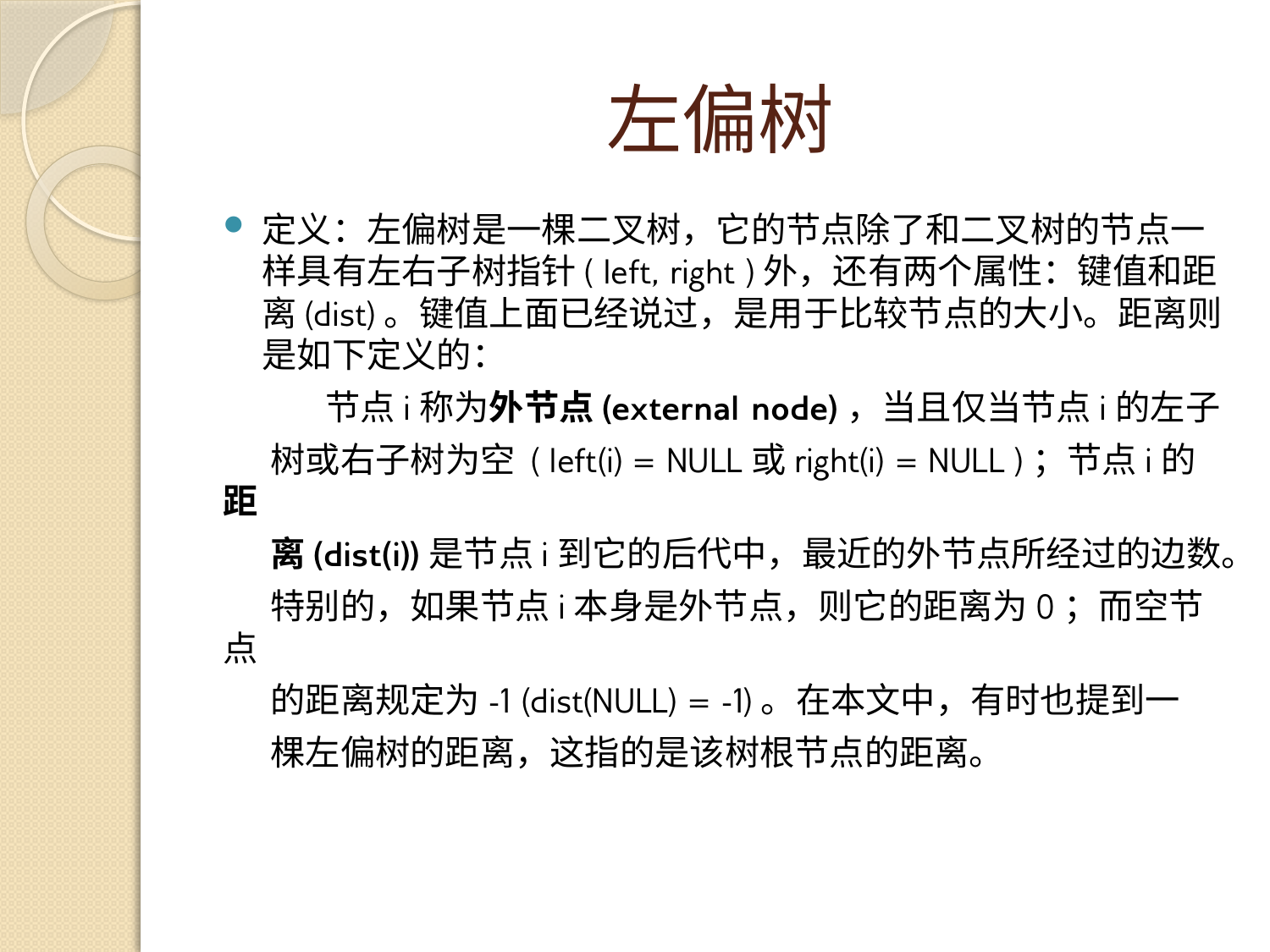

# 左偏树
定义：左偏树是一棵二叉树，它的节点除了和二叉树的节点一样具有左右子树指针( left, right )外，还有两个属性：键值和距离(dist)。键值上面已经说过，是用于比较节点的大小。距离则是如下定义的：
            节点i称为外节点(external node)，当且仅当节点i的左子
     树或右子树为空 ( left(i) = NULL或right(i) = NULL )；节点i的距
     离(dist(i))是节点i到它的后代中，最近的外节点所经过的边数。
     特别的，如果节点i本身是外节点，则它的距离为0；而空节点
     的距离规定为-1 (dist(NULL) = -1)。在本文中，有时也提到一
     棵左偏树的距离，这指的是该树根节点的距离。